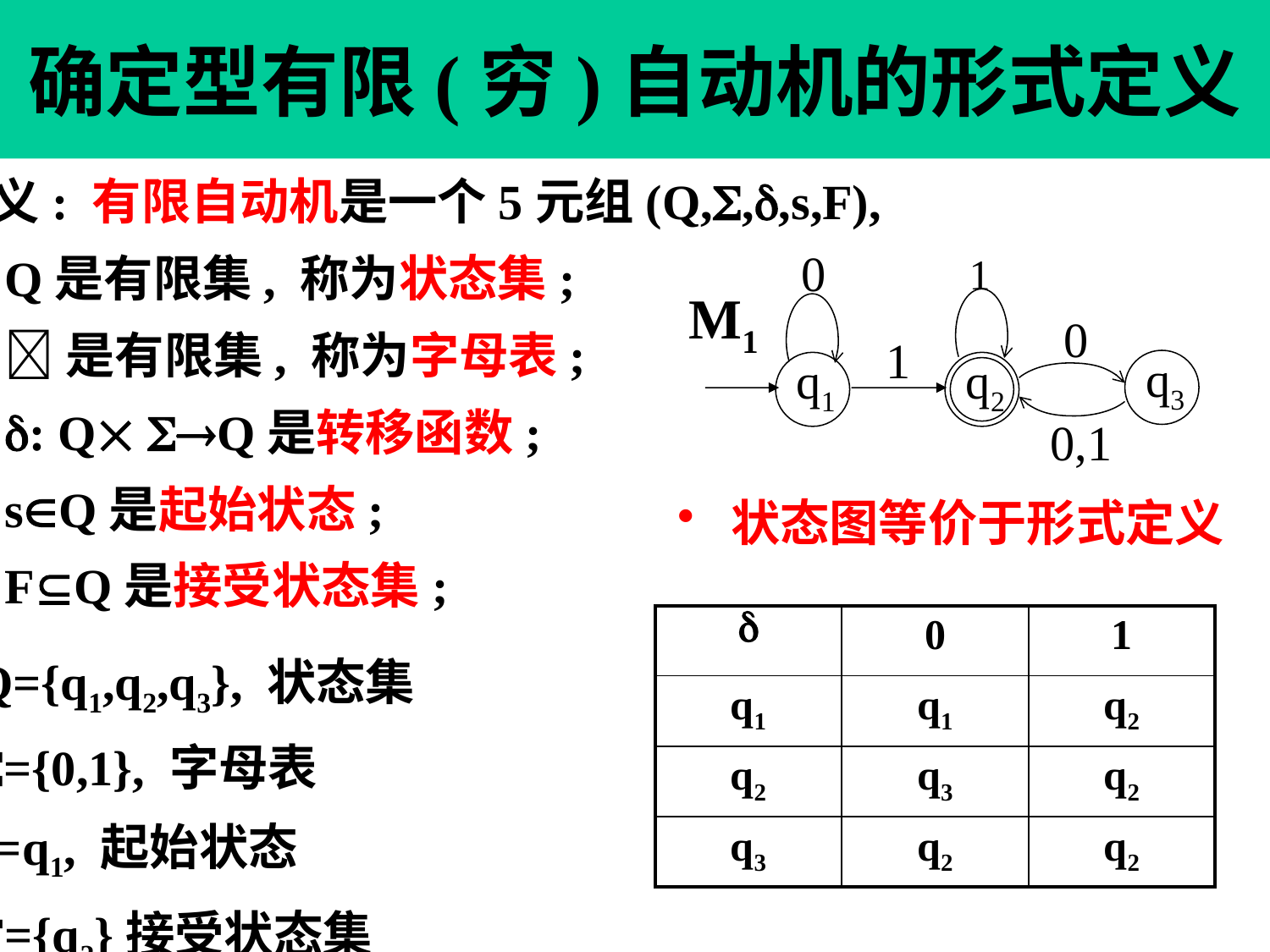

# 确定型有限(穷)自动机的形式定义
定义: 有限自动机是一个5元组(Q,Σ,δ,s,F),
Q是有限集, 称为状态集;
Σ是有限集, 称为字母表;
δ: Q× Σ→Q是转移函数;
s∈Q是起始状态;
F⊆Q是接受状态集;
0
1

0

1

q3
q1
q2

0,1
M1
 状态图等价于形式定义
| δ | 0 | 1 |
| --- | --- | --- |
| q1 | q1 | q2 |
| q2 | q3 | q2 |
| q3 | q2 | q2 |
Q={q1,q2,q3}, 状态集
Σ={0,1}, 字母表
s=q1, 起始状态
F={q2}接受状态集